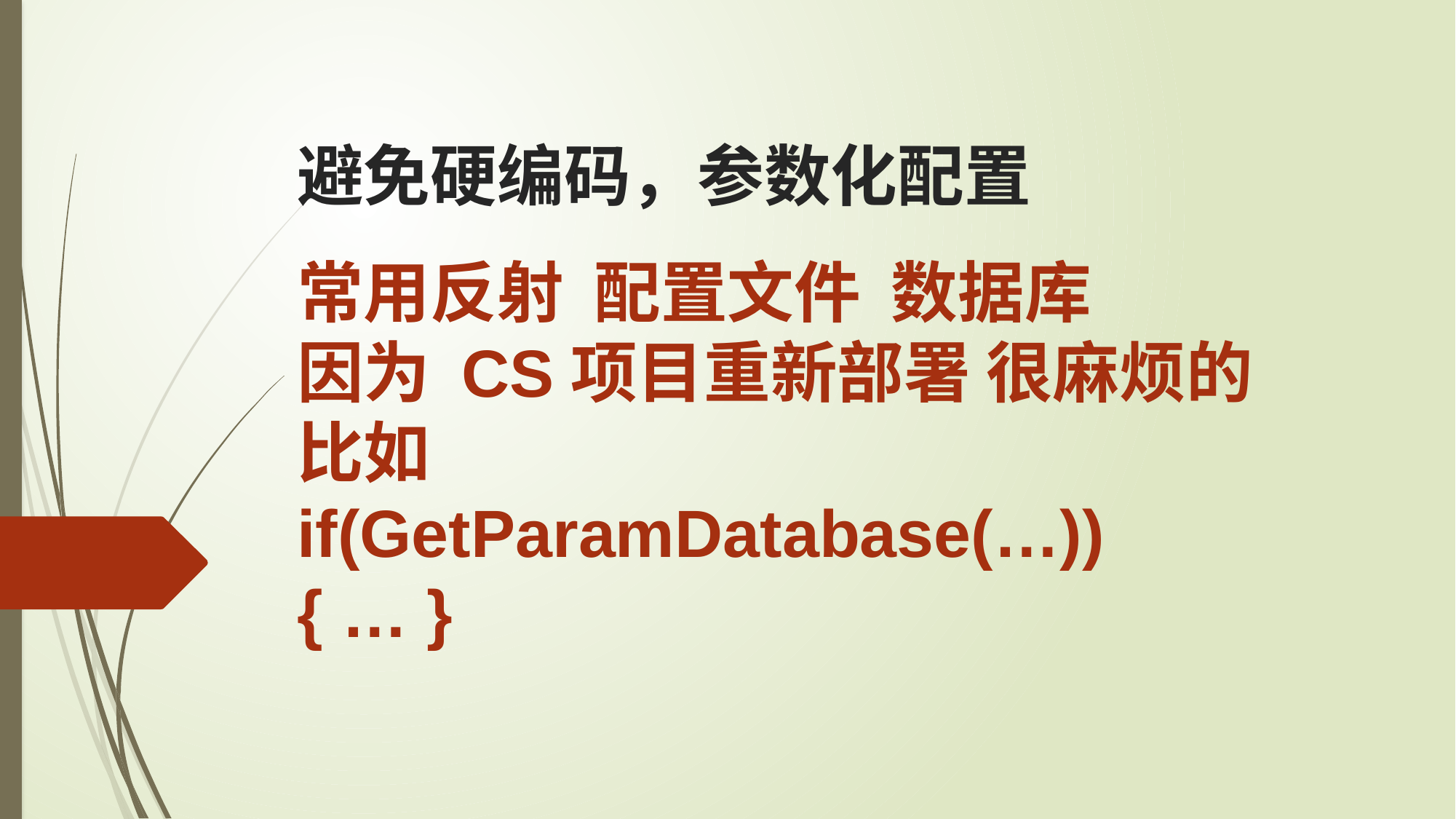

避免硬编码，参数化配置

常用反射  配置文件  数据库
因为 CS项目重新部署 很麻烦的
比如
if(GetParamDatabase(…))
{ … }